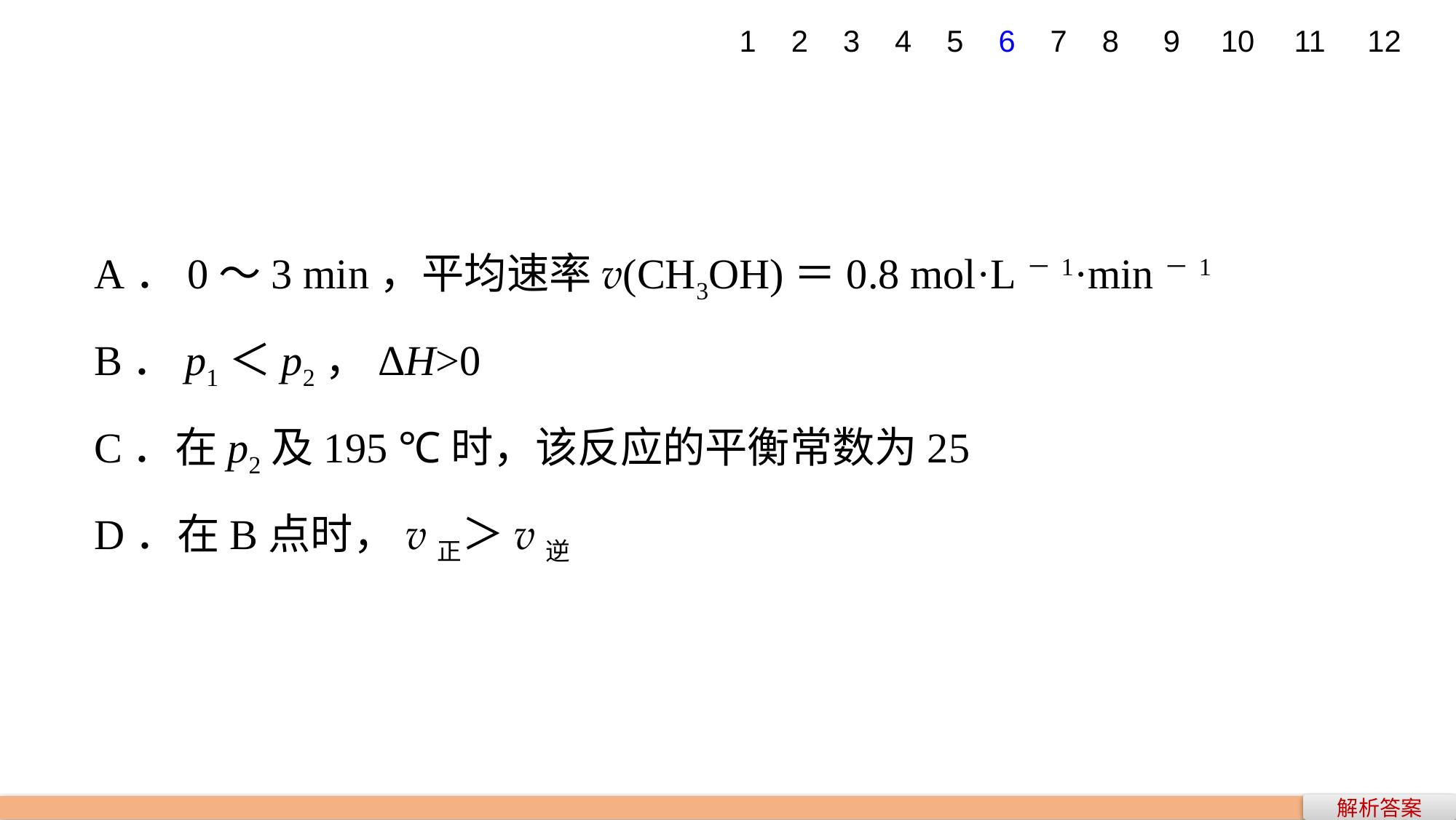

1
2
3
4
5
6
7
8
9
10
11
12
A．0～3 min，平均速率v(CH3OH)＝0.8 mol·L－1·min－1
B．p1＜p2，ΔH>0
C．在p2及195 ℃时，该反应的平衡常数为25
D．在B点时，v正＞v逆
解析答案